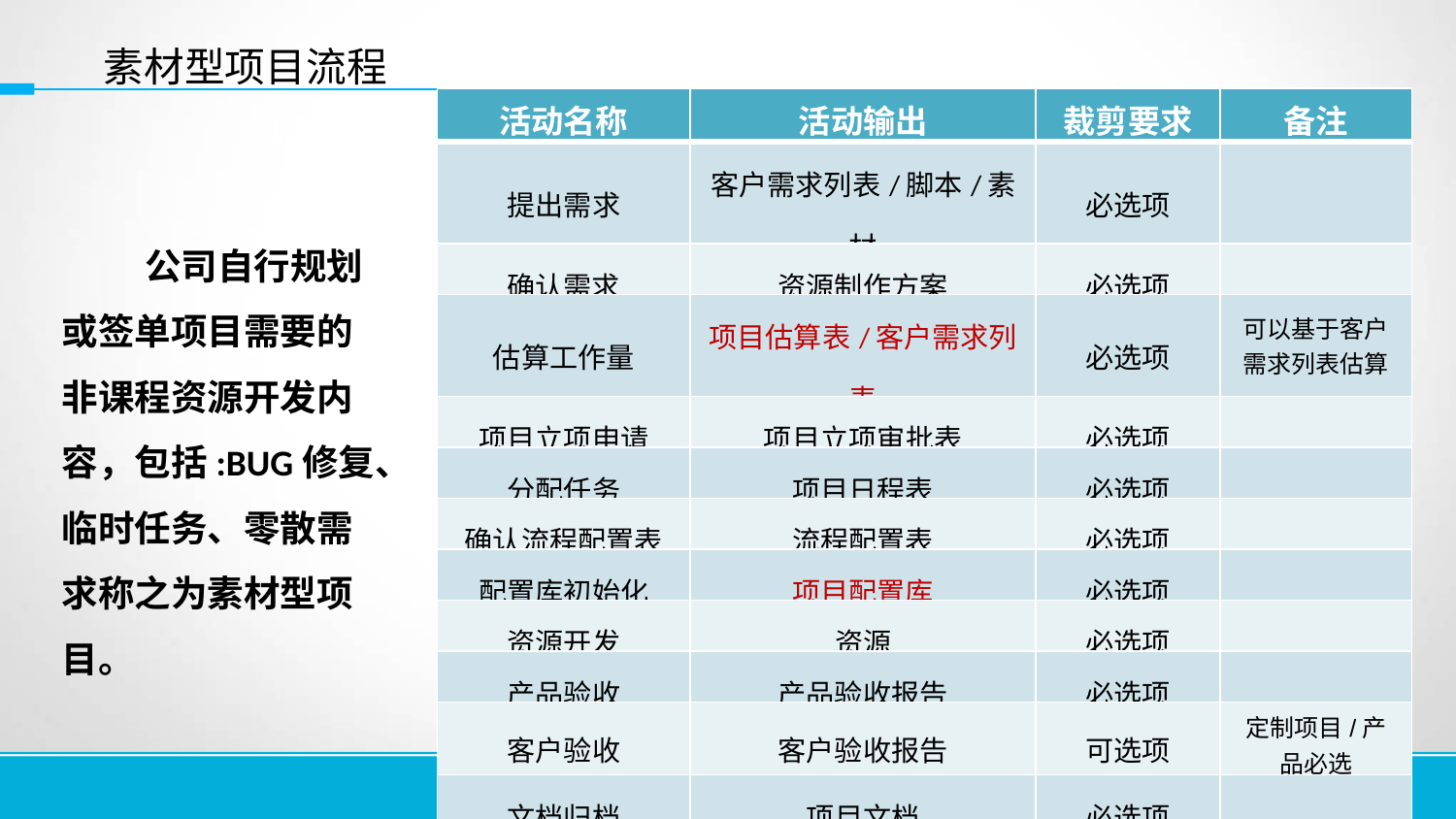

素材型项目流程

| 活动名称 | 活动输出 | 裁剪要求 | 备注 |
| --- | --- | --- | --- |
| 提出需求 | 客户需求列表/脚本/素材 | 必选项 |  |
| 确认需求 | 资源制作方案 | 必选项 |  |
| 估算工作量 | 项目估算表/客户需求列表 | 必选项 | 可以基于客户需求列表估算 |
| 项目立项申请 | 项目立项审批表 | 必选项 |  |
| 分配任务 | 项目日程表 | 必选项 |  |
| 确认流程配置表 | 流程配置表 | 必选项 |  |
| 配置库初始化 | 项目配置库 | 必选项 |  |
| 资源开发 | 资源 | 必选项 |  |
| 产品验收 | 产品验收报告 | 必选项 |  |
| 客户验收 | 客户验收报告 | 可选项 | 定制项目/产品必选 |
| 文档归档 | 项目文档 | 必选项 |  |
| 项目结项 | 项目结项审批表 | 必选项 |  |
1、企业根据评审对象的不同
         公司自行规划或签单项目需要的非课程资源开发内容，包括:BUG修复、临时任务、零散需求称之为素材型项目。
13